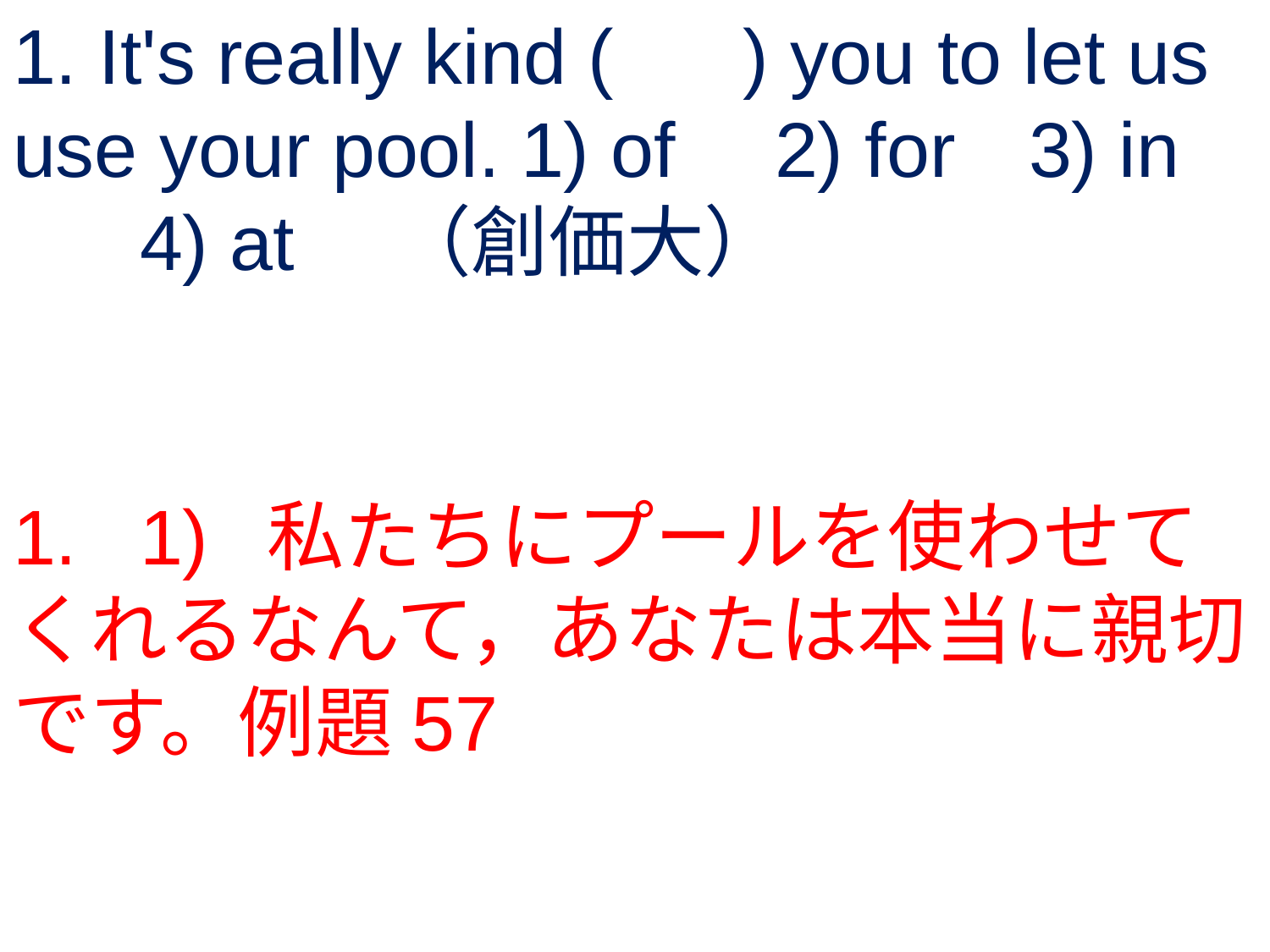

# 1. It's really kind (      ) you to let us use your pool.	1) of	2) for	3) in	4) at	（創価大）
1.	1) 	私たちにプールを使わせてくれるなんて，あなたは本当に親切です。例題57